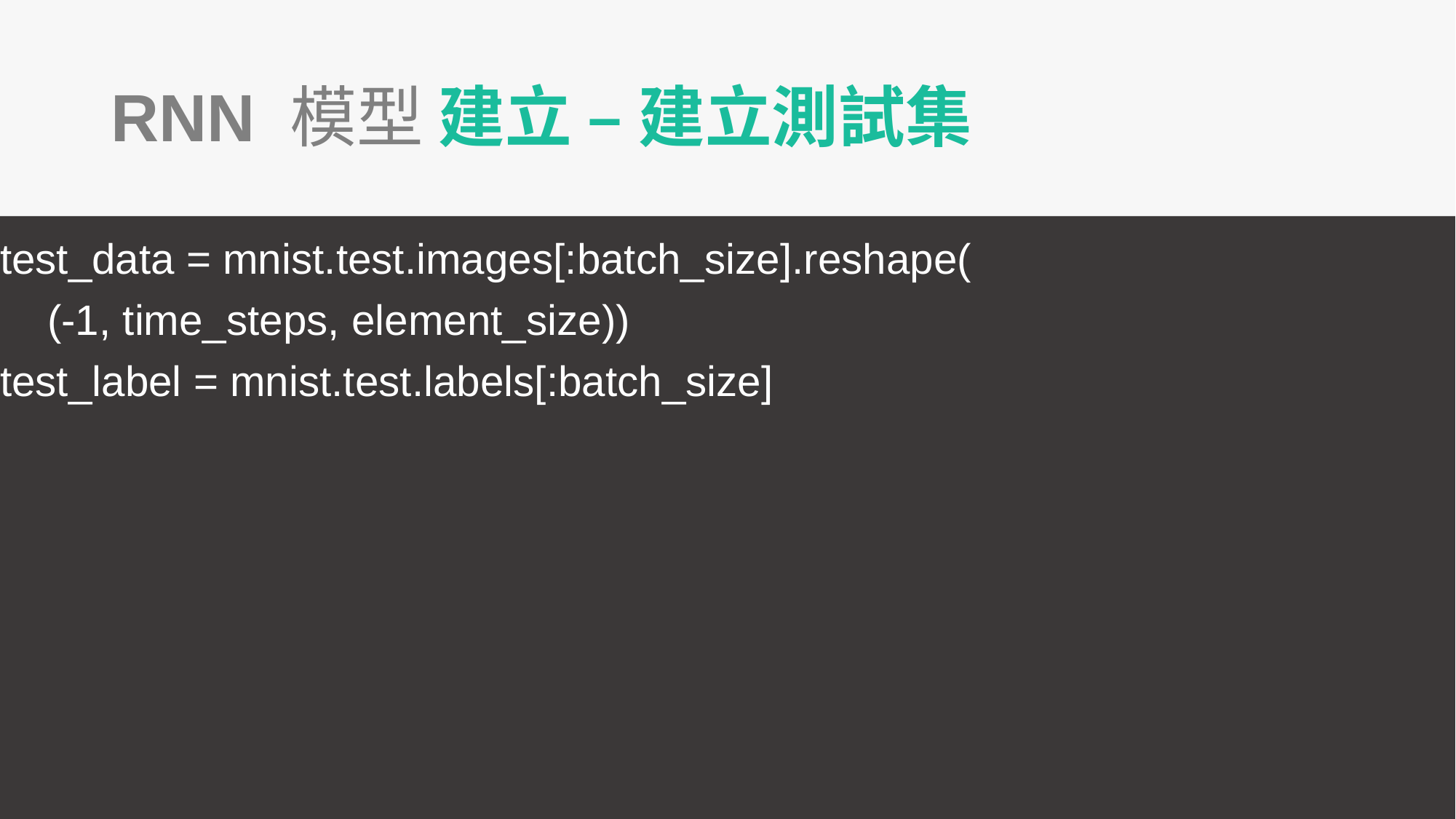

RNN 模型 建立 – 建立測試集
test_data = mnist.test.images[:batch_size].reshape(
    (-1, time_steps, element_size))
test_label = mnist.test.labels[:batch_size]